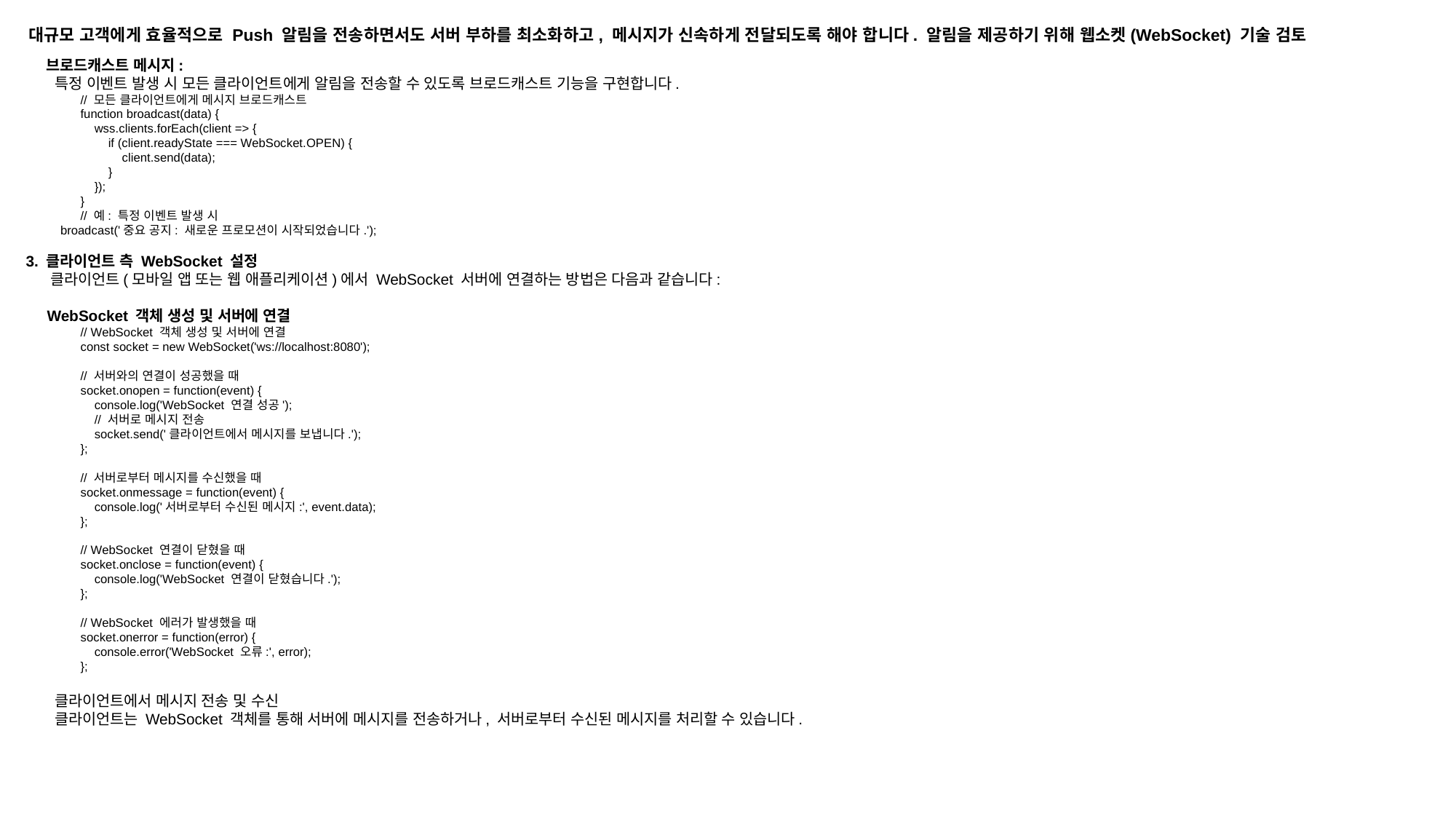

대규모 고객에게 효율적으로 Push 알림을 전송하면서도 서버 부하를 최소화하고, 메시지가 신속하게 전달되도록 해야 합니다. 알림을 제공하기 위해 웹소켓(WebSocket) 기술 검토
    브로드캐스트 메시지:
      특정 이벤트 발생 시 모든 클라이언트에게 알림을 전송할 수 있도록 브로드캐스트 기능을 구현합니다.
// 모든 클라이언트에게 메시지 브로드캐스트
function broadcast(data) {
    wss.clients.forEach(client => {
        if (client.readyState === WebSocket.OPEN) {
            client.send(data);
        }
    });
}
// 예: 특정 이벤트 발생 시
          broadcast('중요 공지: 새로운 프로모션이 시작되었습니다.');

3. 클라이언트 측 WebSocket 설정
     클라이언트(모바일 앱 또는 웹 애플리케이션)에서 WebSocket 서버에 연결하는 방법은 다음과 같습니다:

     WebSocket 객체 생성 및 서버에 연결
// WebSocket 객체 생성 및 서버에 연결
const socket = new WebSocket('ws://localhost:8080');

// 서버와의 연결이 성공했을 때
socket.onopen = function(event) {
    console.log('WebSocket 연결 성공');
    // 서버로 메시지 전송
    socket.send('클라이언트에서 메시지를 보냅니다.');
};

// 서버로부터 메시지를 수신했을 때
socket.onmessage = function(event) {
    console.log('서버로부터 수신된 메시지:', event.data);
};

// WebSocket 연결이 닫혔을 때
socket.onclose = function(event) {
    console.log('WebSocket 연결이 닫혔습니다.');
};

// WebSocket 에러가 발생했을 때
socket.onerror = function(error) {
    console.error('WebSocket 오류:', error);
};

      클라이언트에서 메시지 전송 및 수신
      클라이언트는 WebSocket 객체를 통해 서버에 메시지를 전송하거나, 서버로부터 수신된 메시지를 처리할 수 있습니다.